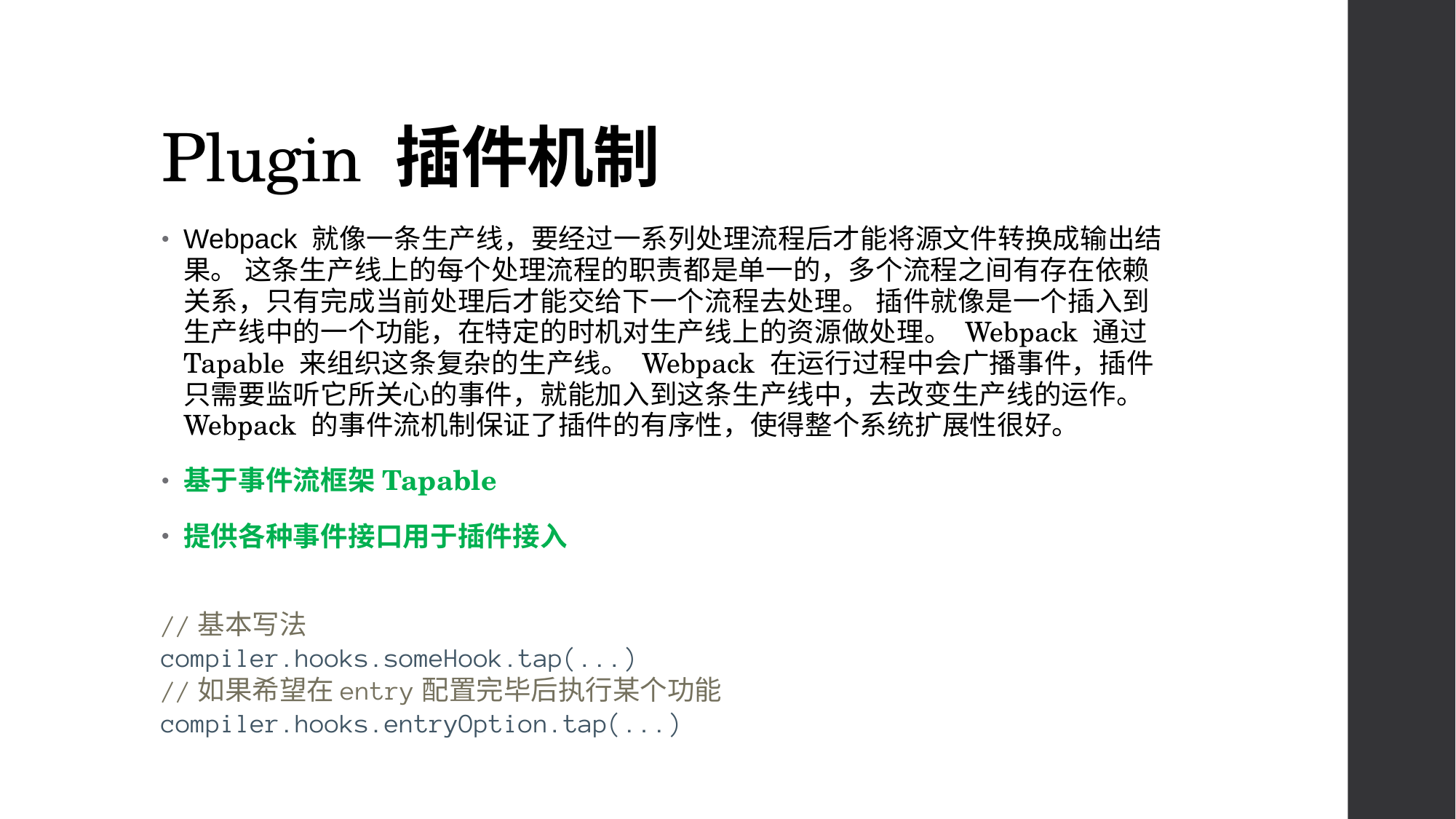

# Plugin 插件机制
Webpack 就像一条生产线，要经过一系列处理流程后才能将源文件转换成输出结果。 这条生产线上的每个处理流程的职责都是单一的，多个流程之间有存在依赖关系，只有完成当前处理后才能交给下一个流程去处理。 插件就像是一个插入到生产线中的一个功能，在特定的时机对生产线上的资源做处理。 Webpack 通过 Tapable 来组织这条复杂的生产线。 Webpack 在运行过程中会广播事件，插件只需要监听它所关心的事件，就能加入到这条生产线中，去改变生产线的运作。 Webpack 的事件流机制保证了插件的有序性，使得整个系统扩展性很好。
基于事件流框架Tapable
提供各种事件接口用于插件接入
//基本写法
compiler.hooks.someHook.tap(...)
//如果希望在entry配置完毕后执行某个功能
compiler.hooks.entryOption.tap(...)